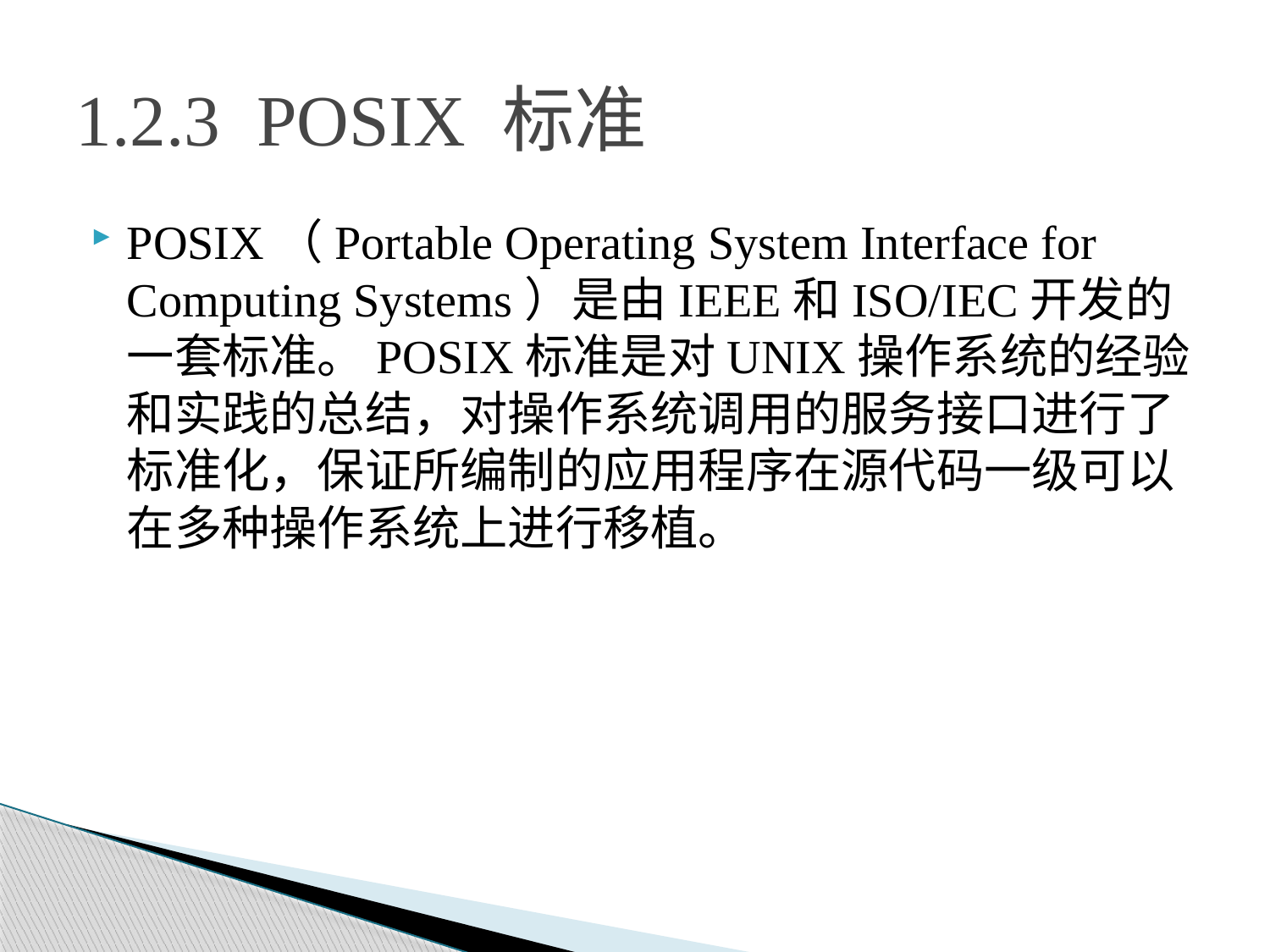

# 1.2.3  POSIX 标准
POSIX（Portable Operating System Interface for Computing Systems）是由IEEE和ISO/IEC开发的一套标准。POSIX标准是对UNIX操作系统的经验和实践的总结，对操作系统调用的服务接口进行了标准化，保证所编制的应用程序在源代码一级可以在多种操作系统上进行移植。